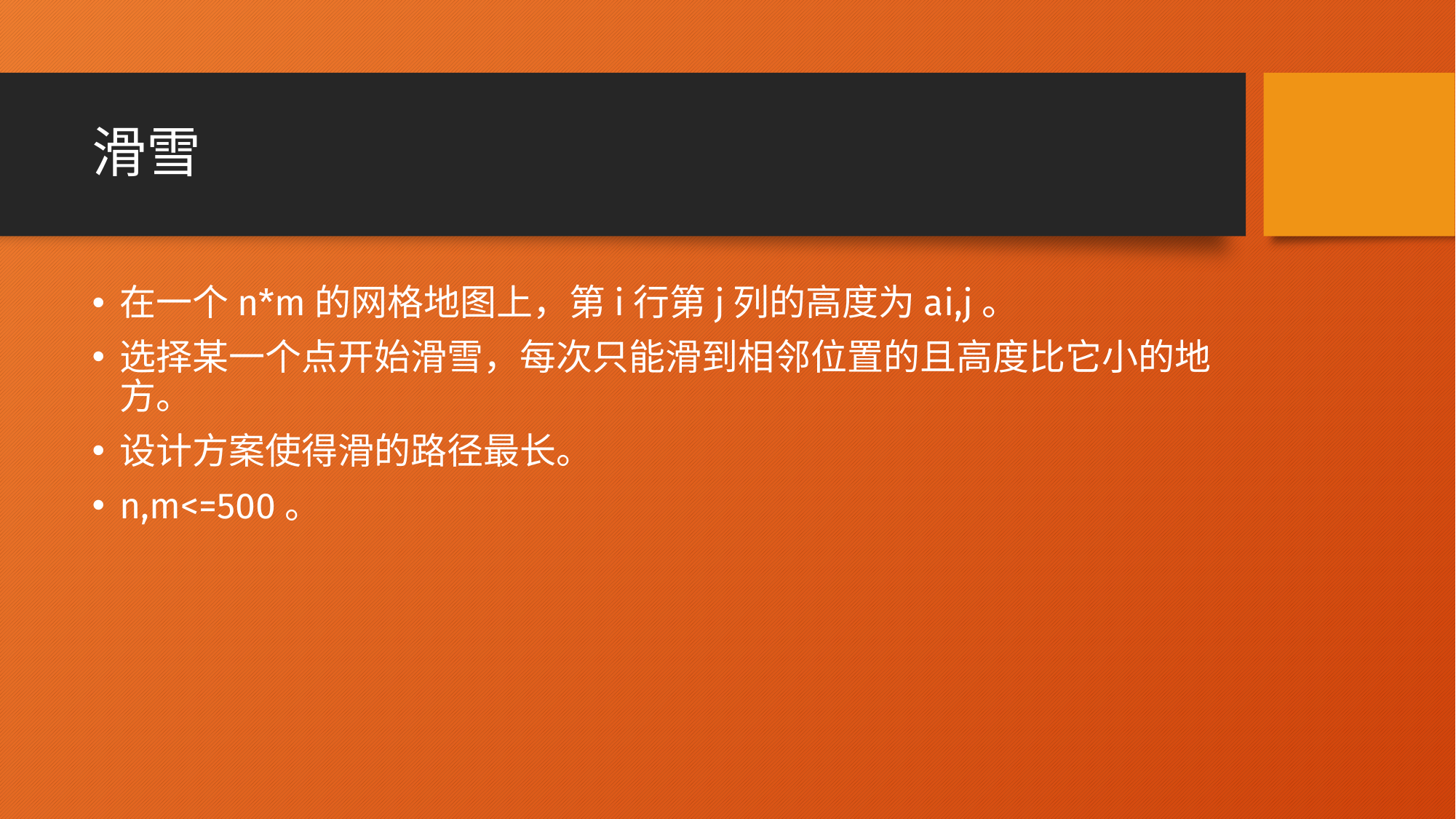

# 滑雪
在一个n*m的网格地图上，第i行第j列的高度为ai,j。
选择某一个点开始滑雪，每次只能滑到相邻位置的且高度比它小的地方。
设计方案使得滑的路径最长。
n,m<=500。